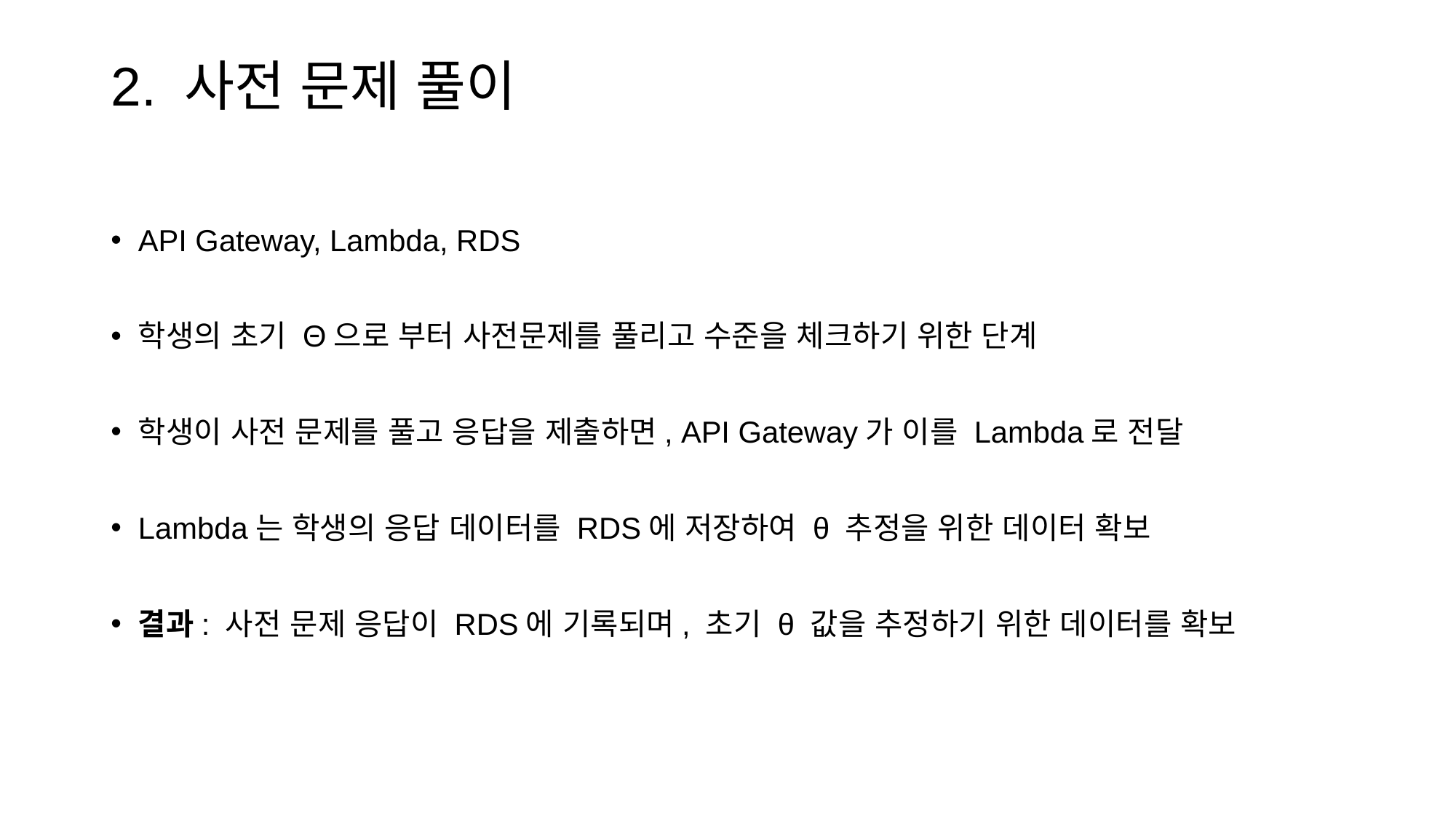

# 2. 사전 문제 풀이
API Gateway, Lambda, RDS

학생의 초기 Θ으로 부터 사전문제를 풀리고 수준을 체크하기 위한 단계

학생이 사전 문제를 풀고 응답을 제출하면, API Gateway가 이를 Lambda로 전달

Lambda는 학생의 응답 데이터를 RDS에 저장하여 θ 추정을 위한 데이터 확보

결과: 사전 문제 응답이 RDS에 기록되며, 초기 θ 값을 추정하기 위한 데이터를 확보